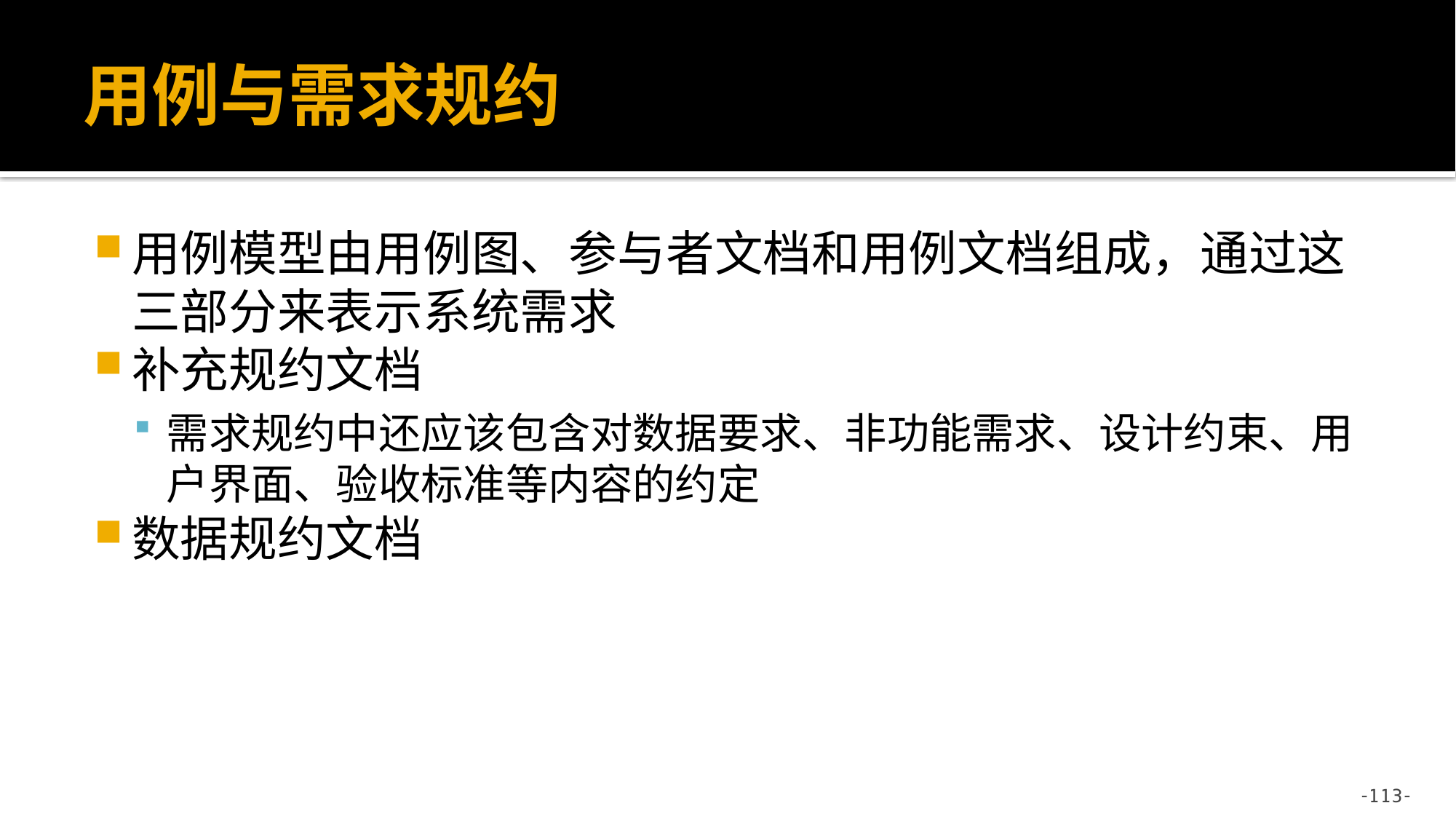

# 用例与需求规约
用例模型由用例图、参与者文档和用例文档组成，通过这三部分来表示系统需求
补充规约文档
需求规约中还应该包含对数据要求、非功能需求、设计约束、用户界面、验收标准等内容的约定
数据规约文档
-113-